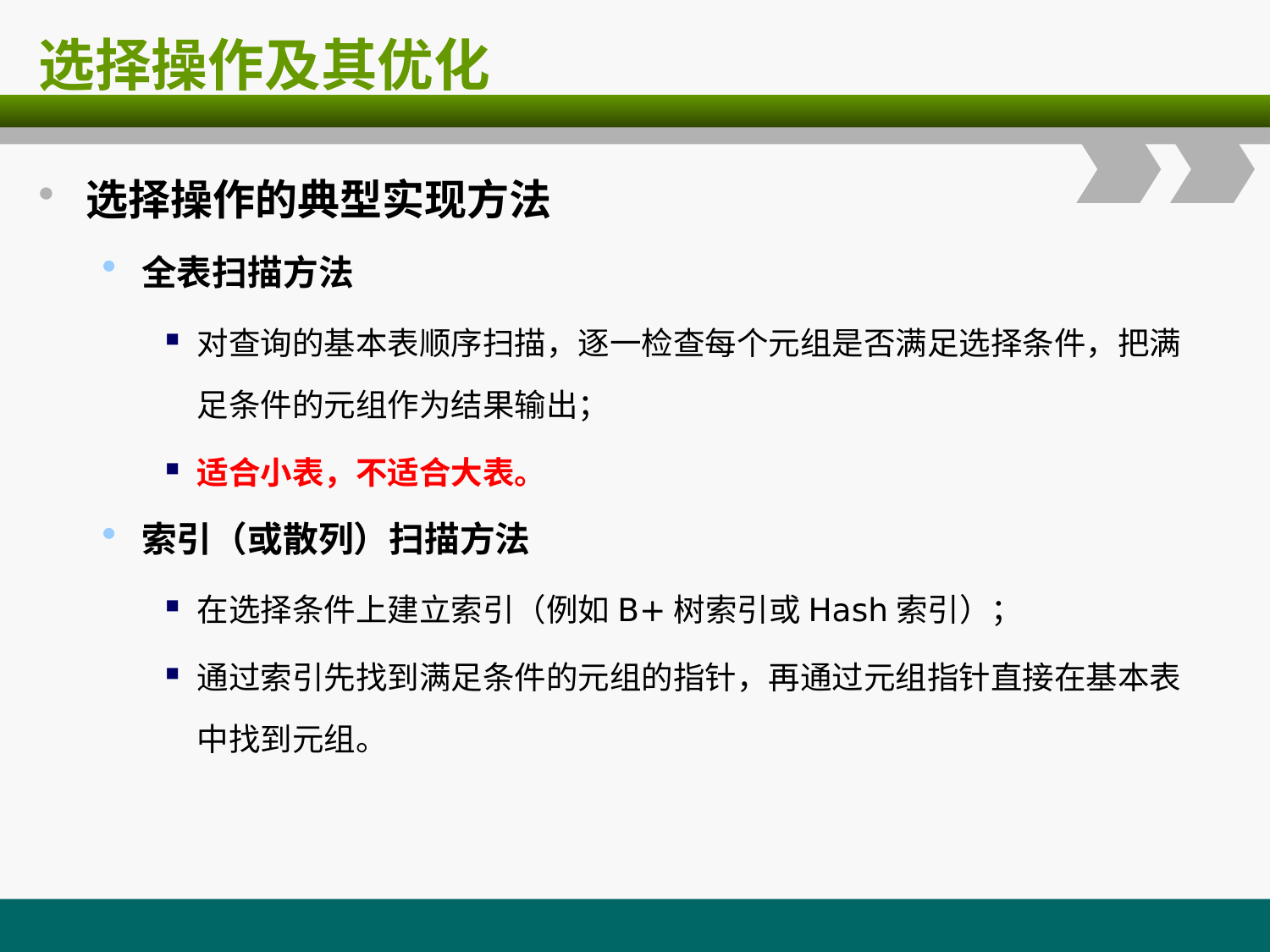

# 选择操作及其优化
选择操作的典型实现方法
全表扫描方法
对查询的基本表顺序扫描，逐一检查每个元组是否满足选择条件，把满足条件的元组作为结果输出；
适合小表，不适合大表。
索引（或散列）扫描方法
在选择条件上建立索引（例如B+树索引或Hash索引）；
通过索引先找到满足条件的元组的指针，再通过元组指针直接在基本表中找到元组。